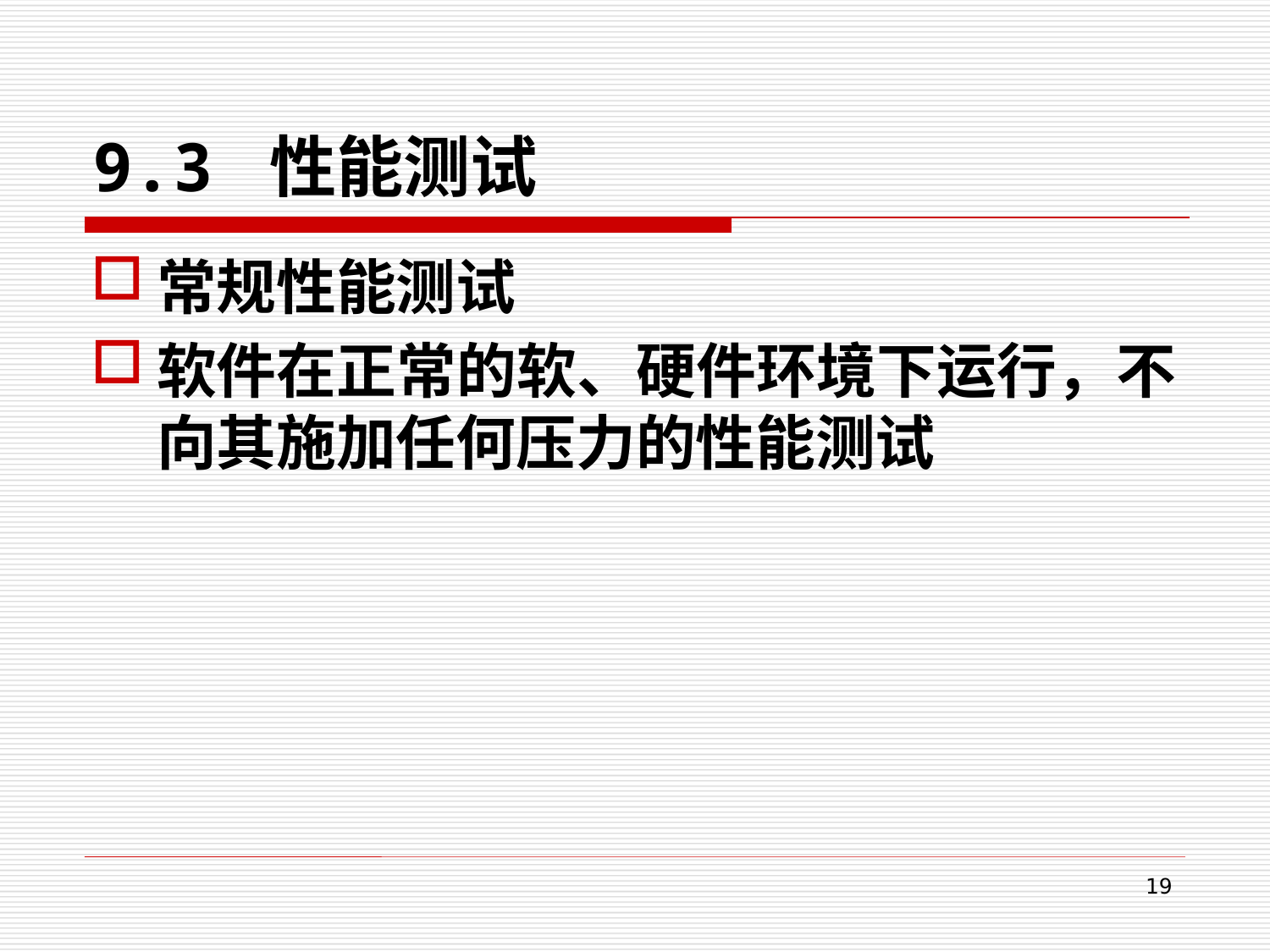

9.3 性能测试
常规性能测试
软件在正常的软、硬件环境下运行，不向其施加任何压力的性能测试
19